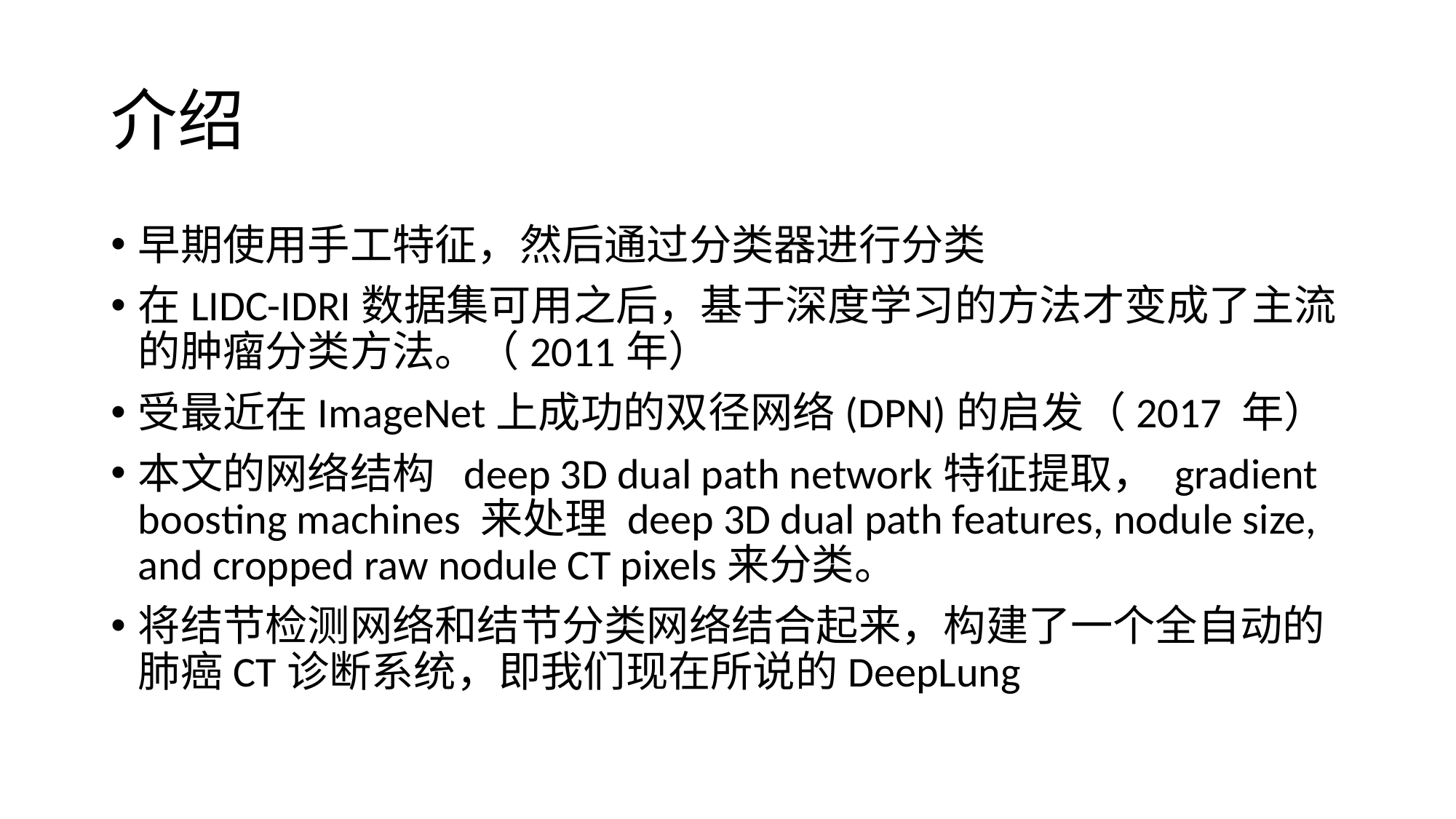

# 介绍
早期使用手工特征，然后通过分类器进行分类
在LIDC-IDRI数据集可用之后，基于深度学习的方法才变成了主流的肿瘤分类方法。（2011年）
受最近在ImageNet上成功的双径网络(DPN)的启发（2017 年）
本文的网络结构  deep 3D dual path network特征提取， gradient boosting machines 来处理 deep 3D dual path features, nodule size, and cropped raw nodule CT pixels来分类。
将结节检测网络和结节分类网络结合起来，构建了一个全自动的肺癌CT诊断系统，即我们现在所说的DeepLung